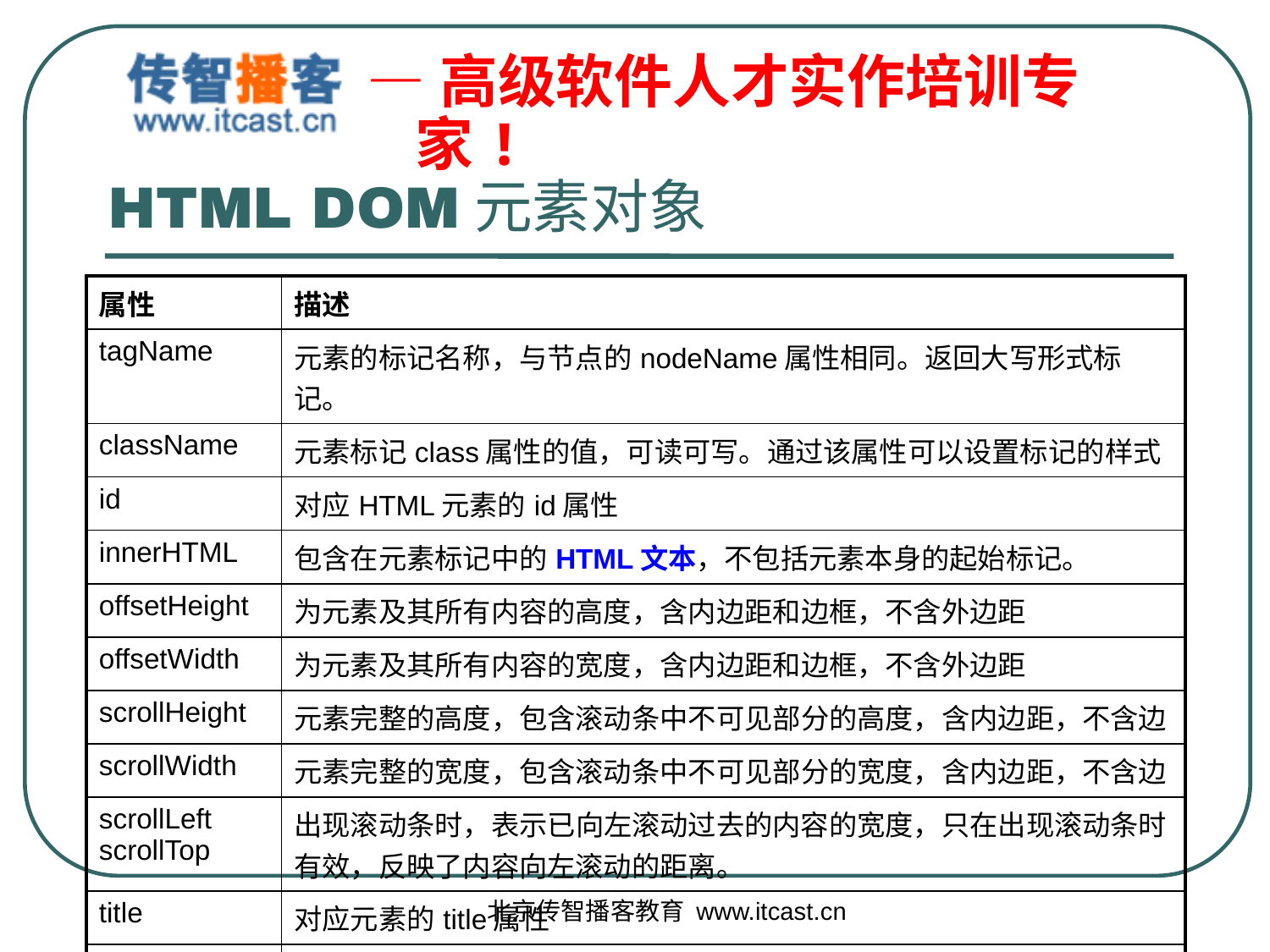

# HTML DOM元素对象
| 属性 | 描述 |
| --- | --- |
| tagName | 元素的标记名称，与节点的nodeName属性相同。返回大写形式标记。 |
| className | 元素标记class属性的值，可读可写。通过该属性可以设置标记的样式 |
| id | 对应HTML元素的id属性 |
| innerHTML | 包含在元素标记中的HTML文本，不包括元素本身的起始标记。 |
| offsetHeight | 为元素及其所有内容的高度，含内边距和边框，不含外边距 |
| offsetWidth | 为元素及其所有内容的宽度，含内边距和边框，不含外边距 |
| scrollHeight | 元素完整的高度，包含滚动条中不可见部分的高度，含内边距，不含边 |
| scrollWidth | 元素完整的宽度，包含滚动条中不可见部分的宽度，含内边距，不含边 |
| scrollLeft scrollTop | 出现滚动条时，表示已向左滚动过去的内容的宽度，只在出现滚动条时有效，反映了内容向左滚动的距离。 |
| title | 对应元素的title属性 |
| style | 对应于元素的内嵌样式 |